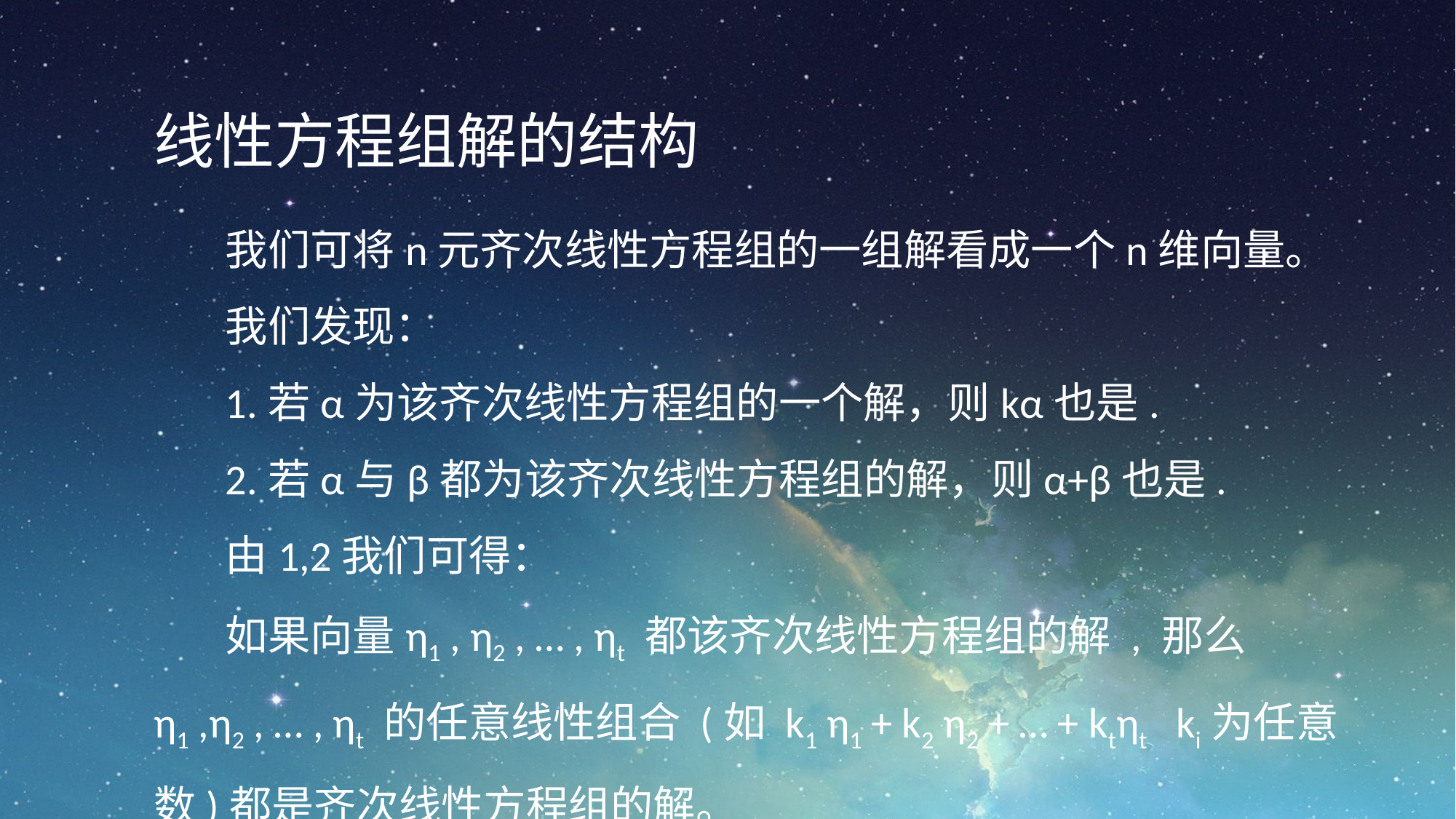

线性方程组解的结构
我们可将n元齐次线性方程组的一组解看成一个n维向量。
我们发现：
1.若α为该齐次线性方程组的一个解，则kα也是.
2.若α与β都为该齐次线性方程组的解，则α+β也是.
由1,2我们可得：
如果向量η1 , η2 , … , ηt 都该齐次线性方程组的解 , 那么 η1 ,η2 , … , ηt 的任意线性组合 (如 k1 η1 + k2 η2 + … + ktηt   ki为任意数)都是齐次线性方程组的解。